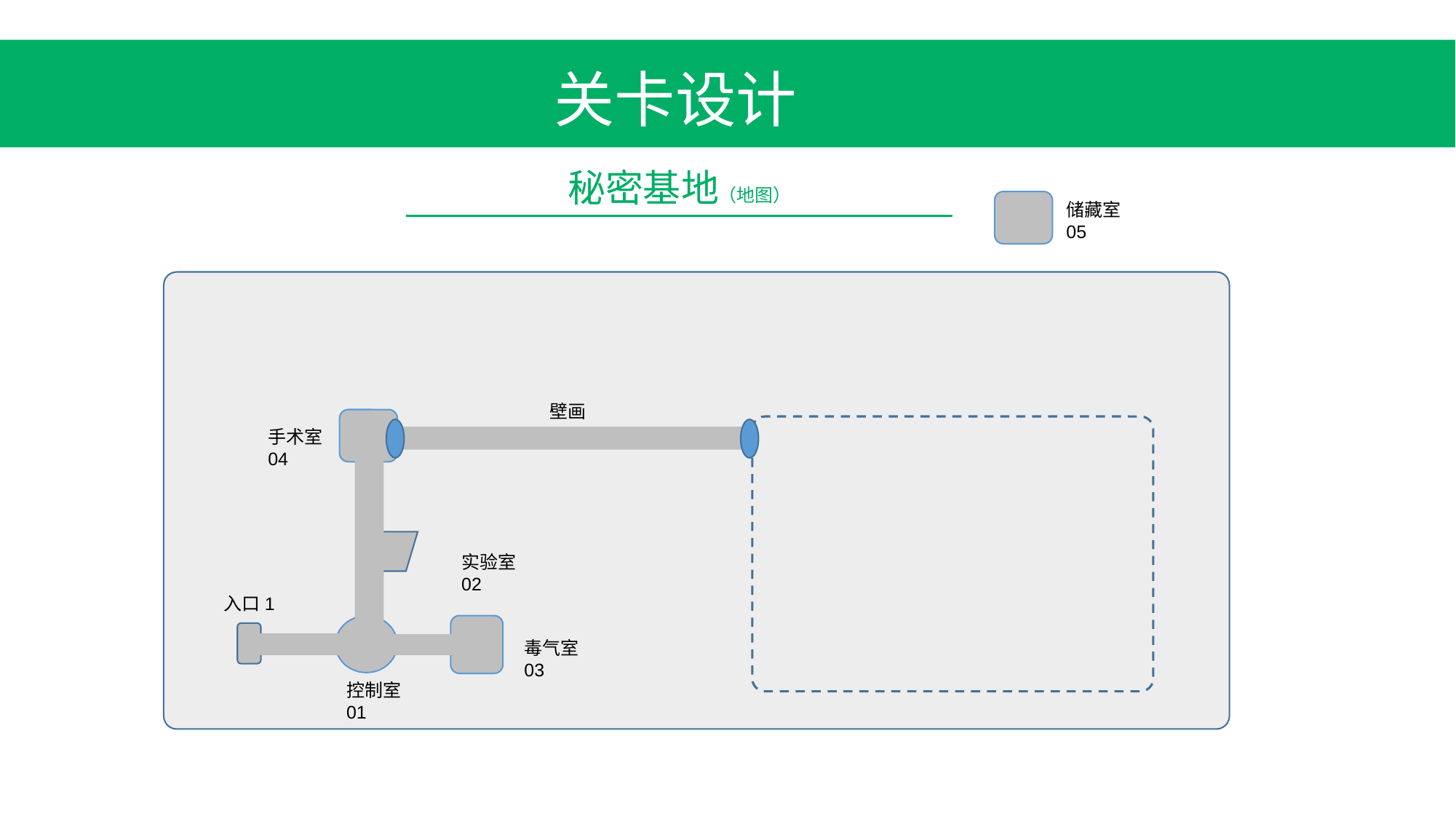

关卡设计
秘密基地（地图）

储藏室05

壁画

手术室04

实验室02
入口1

毒气室03

控制室01